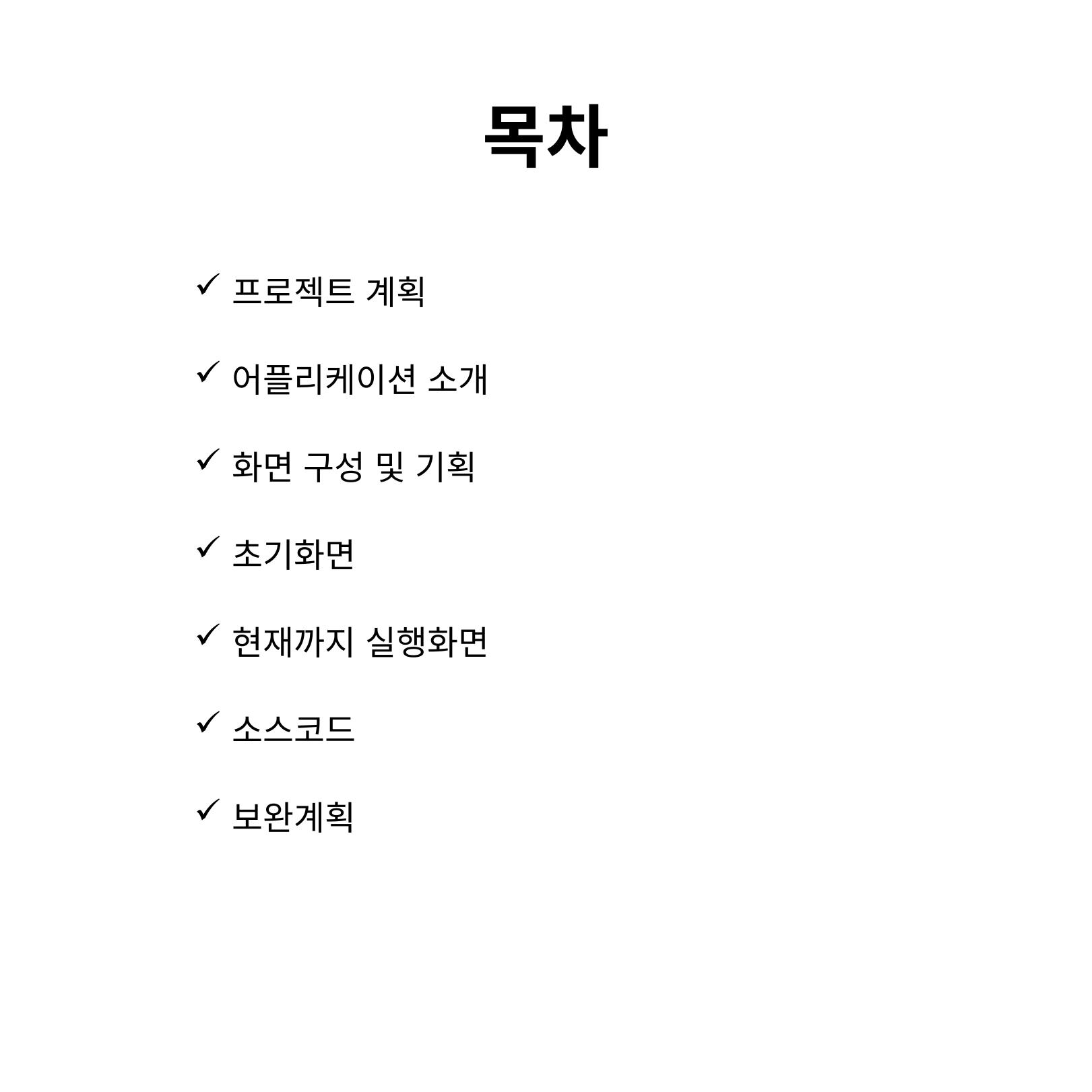

# 목차
프로젝트 계획
어플리케이션 소개
화면 구성 및 기획
초기화면
현재까지 실행화면
소스코드
보완계획